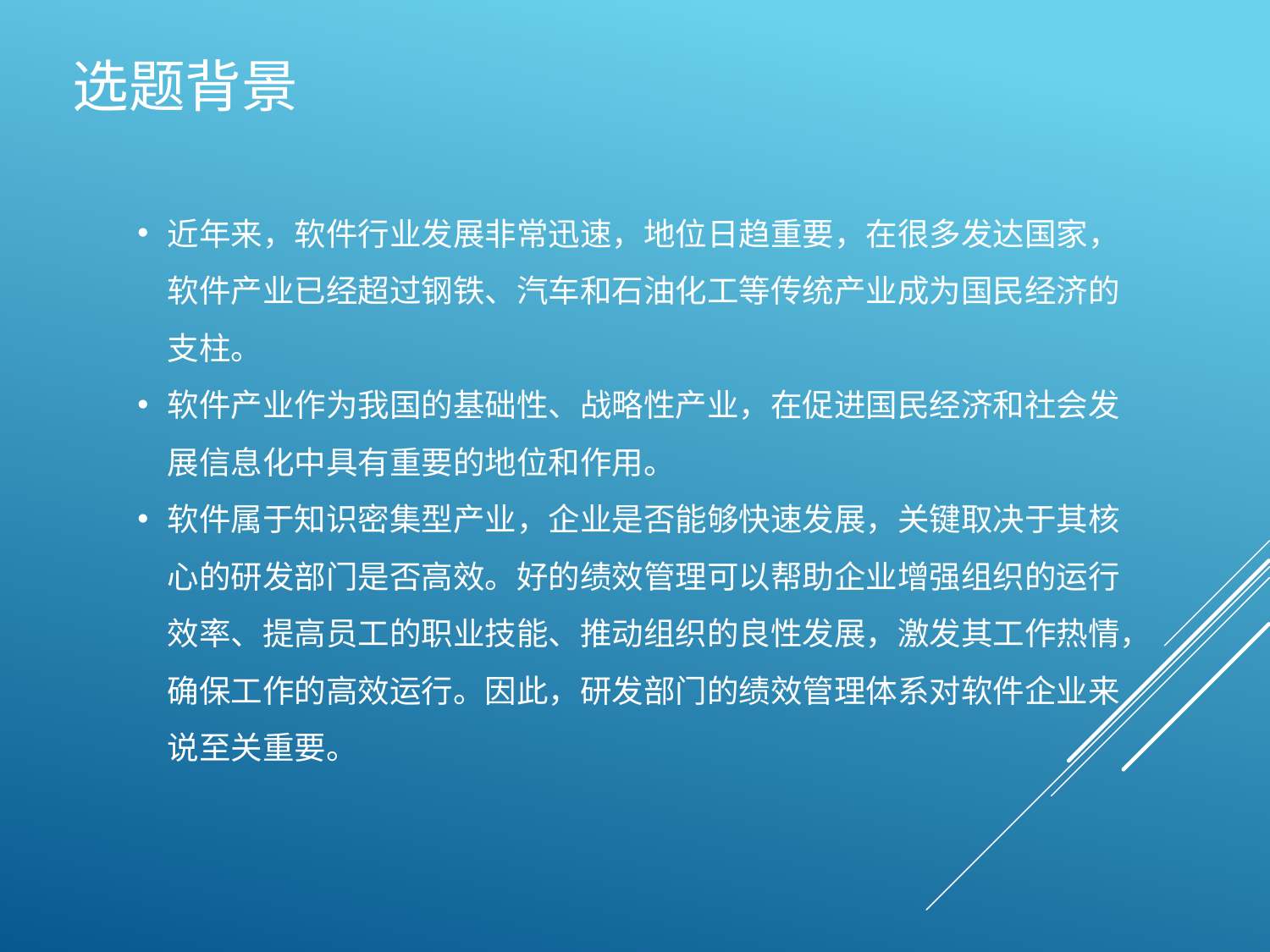

# 选题背景
近年来，软件行业发展非常迅速，地位日趋重要，在很多发达国家，软件产业已经超过钢铁、汽车和石油化工等传统产业成为国民经济的支柱。
软件产业作为我国的基础性、战略性产业，在促进国民经济和社会发展信息化中具有重要的地位和作用。
软件属于知识密集型产业，企业是否能够快速发展，关键取决于其核心的研发部门是否高效。好的绩效管理可以帮助企业增强组织的运行效率、提高员工的职业技能、推动组织的良性发展，激发其工作热情，确保工作的高效运行。因此，研发部门的绩效管理体系对软件企业来说至关重要。